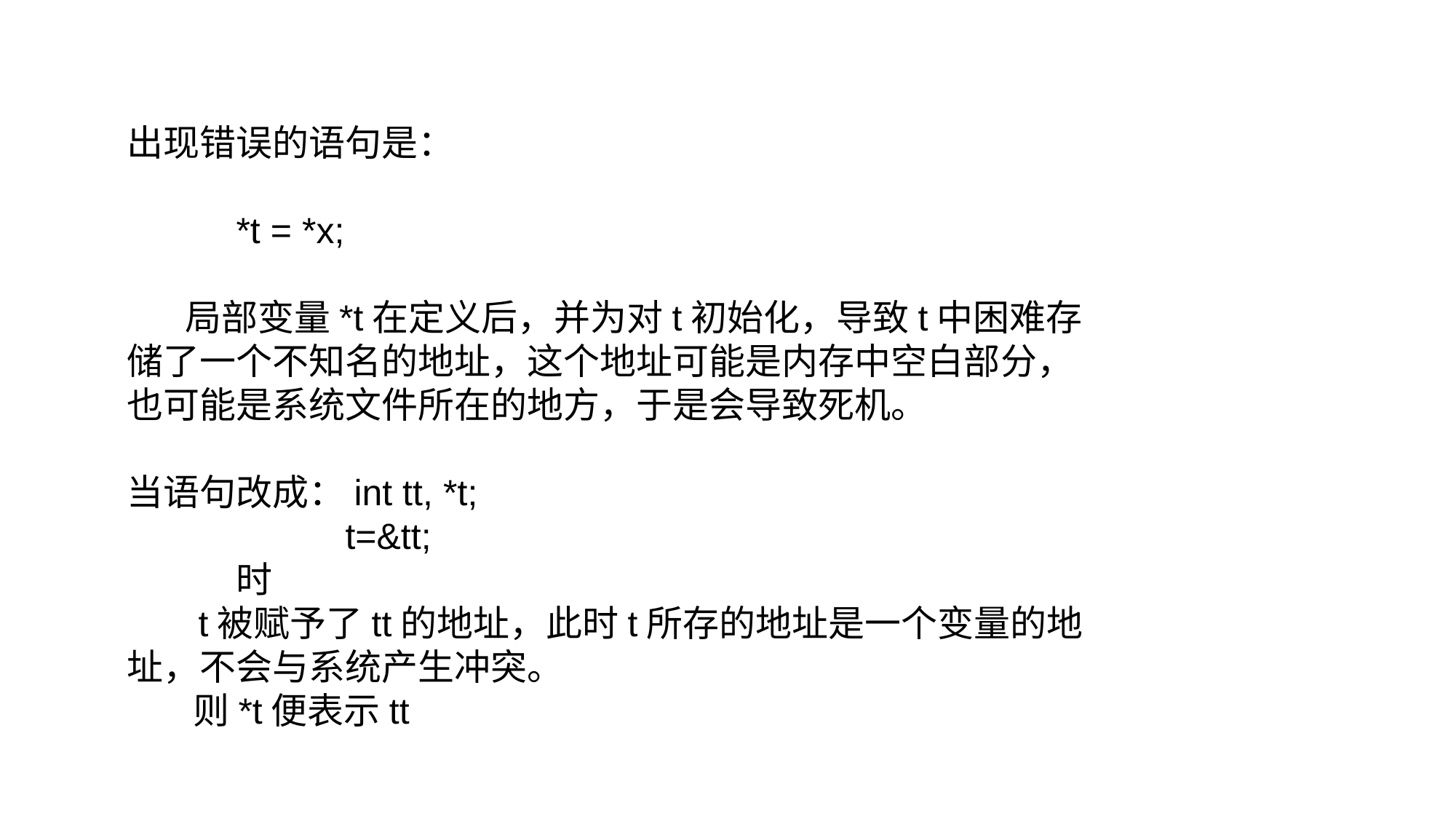

出现错误的语句是：

	*t = *x;

      局部变量*t在定义后，并为对t初始化，导致t中困难存储了一个不知名的地址，这个地址可能是内存中空白部分，也可能是系统文件所在的地方，于是会导致死机。

当语句改成：int tt, *t;
		t=&tt;
	时
       t被赋予了tt的地址，此时t所存的地址是一个变量的地址，不会与系统产生冲突。
       则*t便表示tt